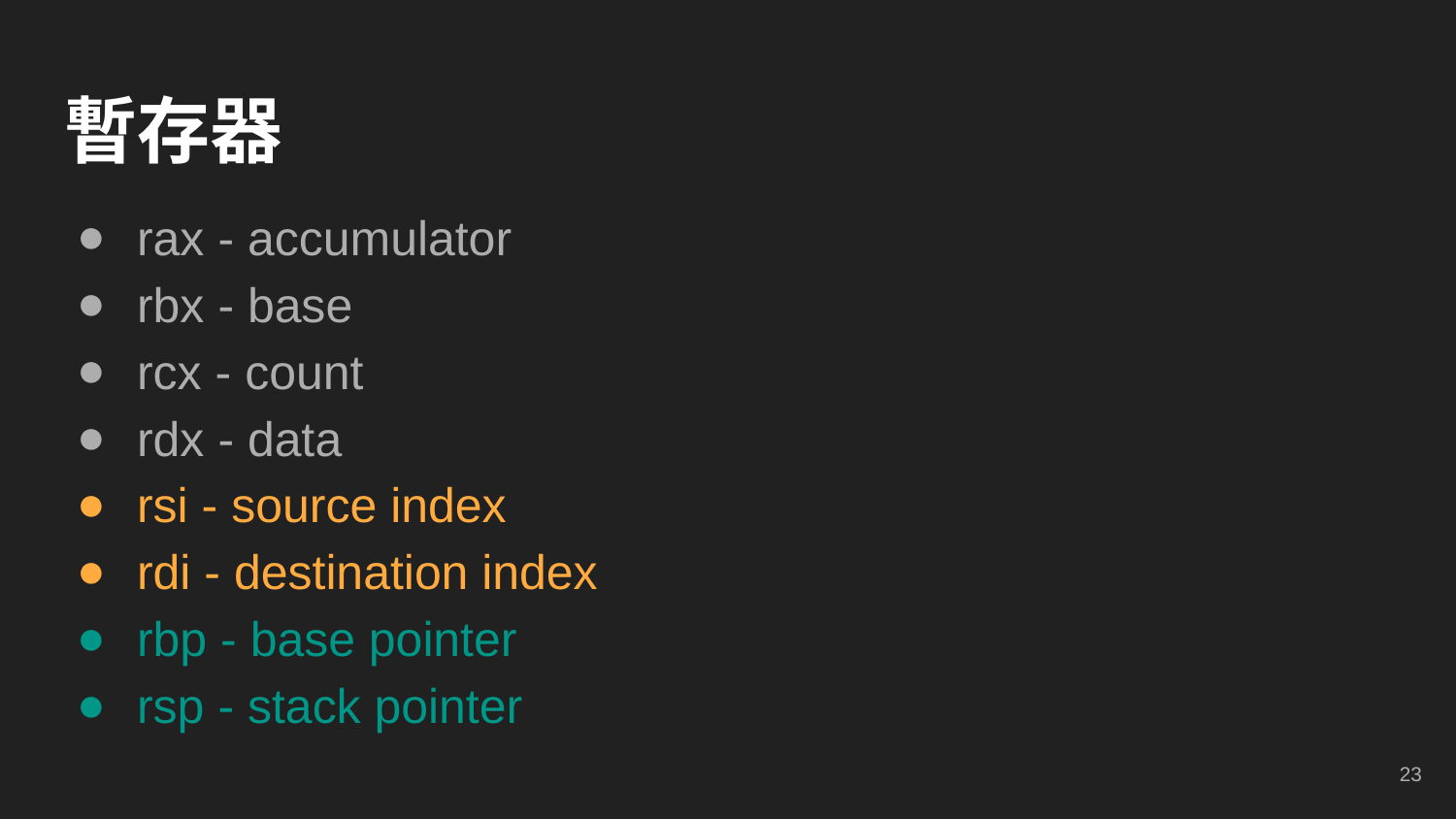

# 暫存器
rax - accumulator
rbx - base
rcx - count
rdx - data
rsi - source index
rdi - destination index
rbp - base pointer
rsp - stack pointer
23